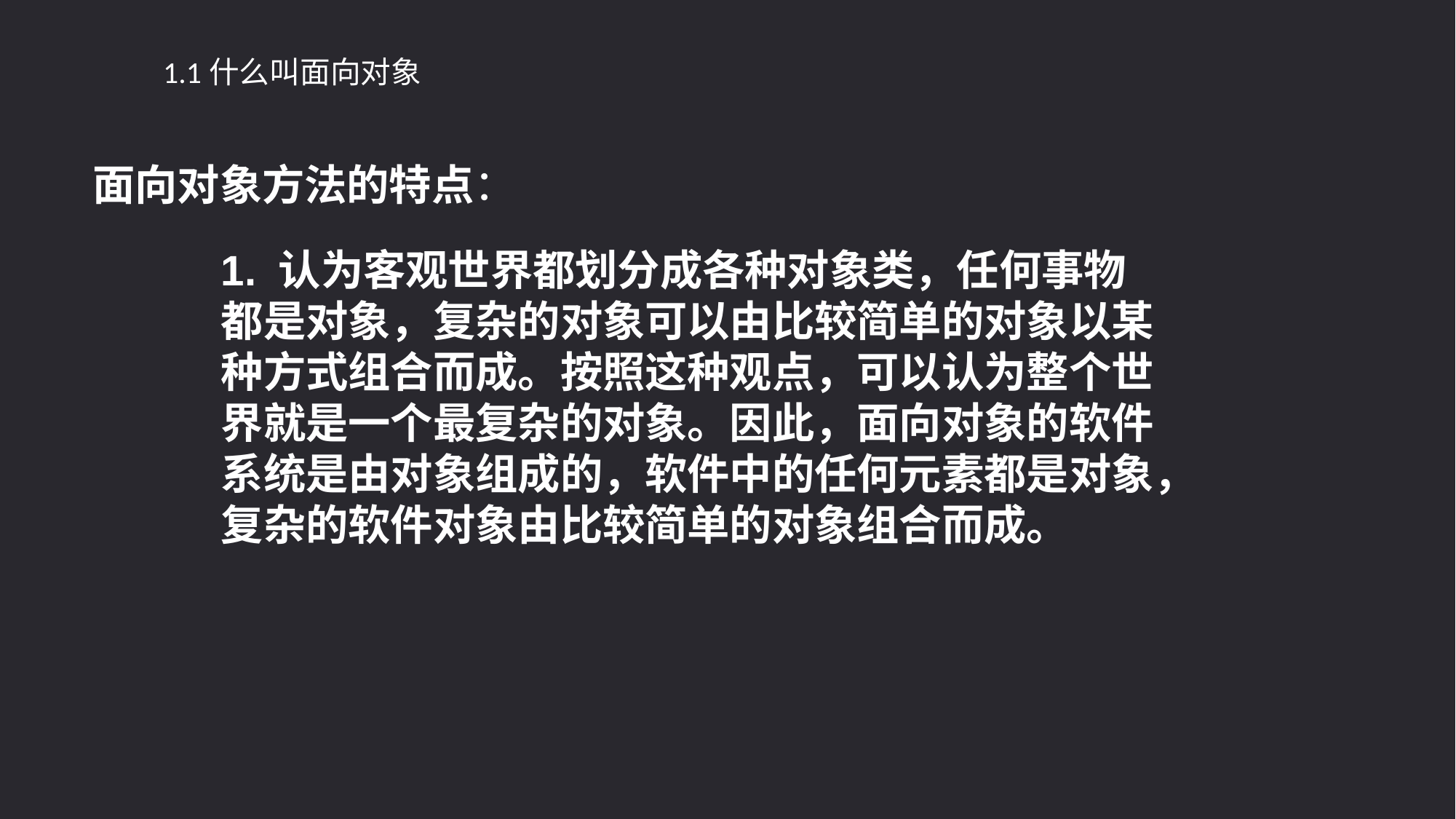

1.1什么叫面向对象
面向对象方法的特点：
1. 认为客观世界都划分成各种对象类，任何事物都是对象，复杂的对象可以由比较简单的对象以某种方式组合而成。按照这种观点，可以认为整个世界就是一个最复杂的对象。因此，面向对象的软件系统是由对象组成的，软件中的任何元素都是对象，复杂的软件对象由比较简单的对象组合而成。